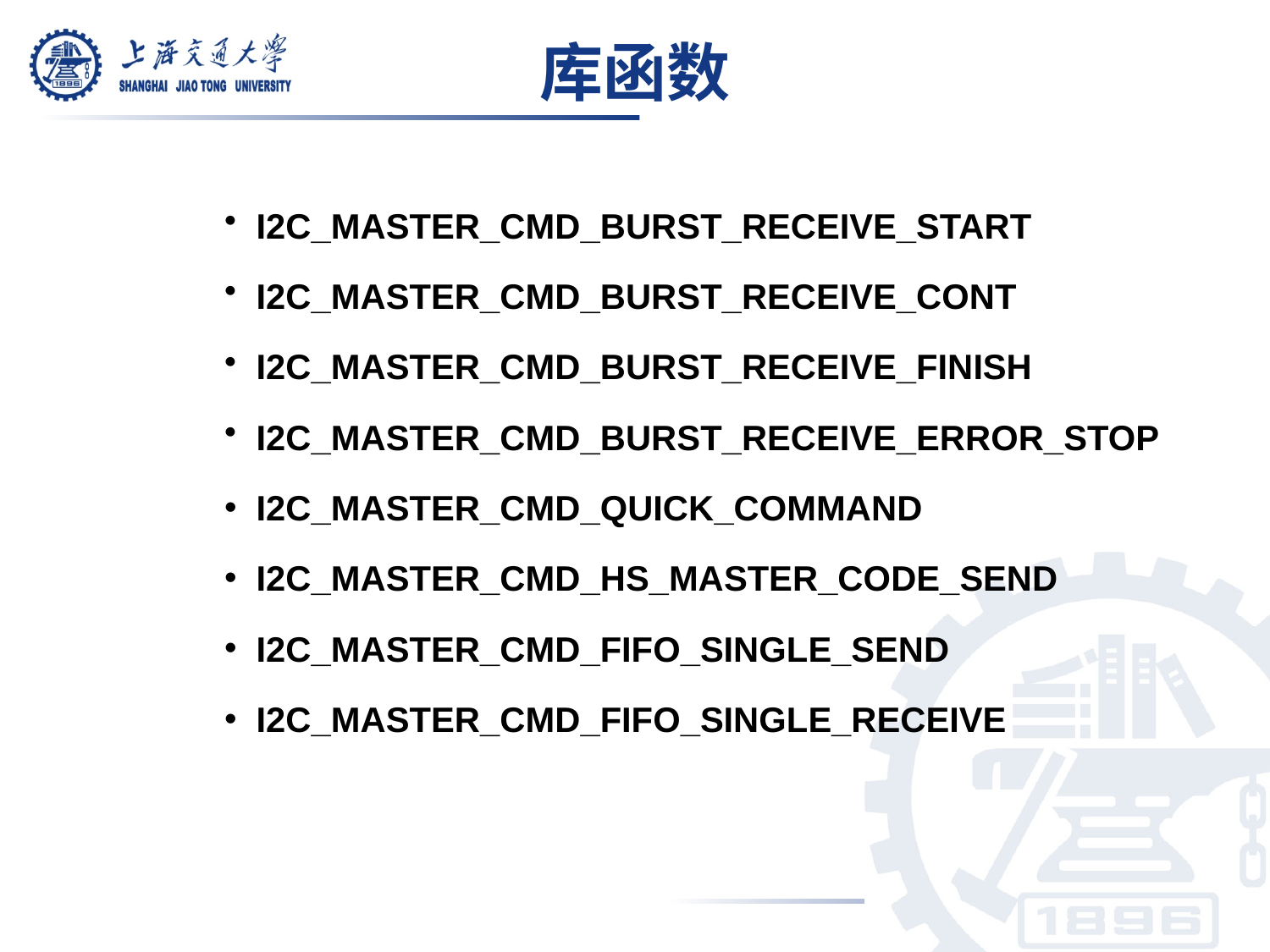

# 库函数
I2C_MASTER_CMD_BURST_RECEIVE_START
I2C_MASTER_CMD_BURST_RECEIVE_CONT
I2C_MASTER_CMD_BURST_RECEIVE_FINISH
I2C_MASTER_CMD_BURST_RECEIVE_ERROR_STOP
I2C_MASTER_CMD_QUICK_COMMAND
I2C_MASTER_CMD_HS_MASTER_CODE_SEND
I2C_MASTER_CMD_FIFO_SINGLE_SEND
I2C_MASTER_CMD_FIFO_SINGLE_RECEIVE